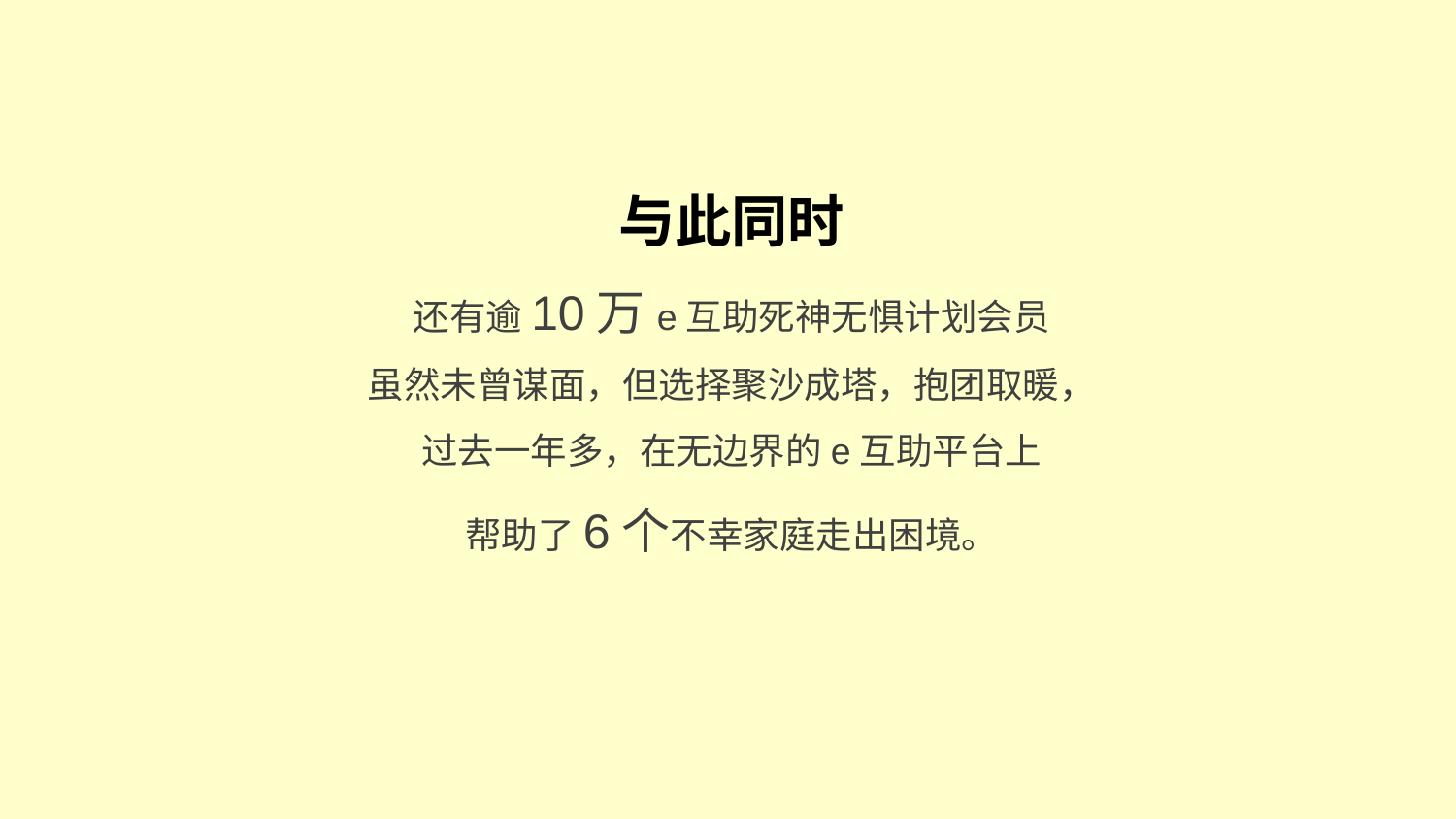

与此同时
还有逾10万e互助死神无惧计划会员
虽然未曾谋面，但选择聚沙成塔，抱团取暖，
过去一年多，在无边界的e互助平台上
帮助了6个不幸家庭走出困境。